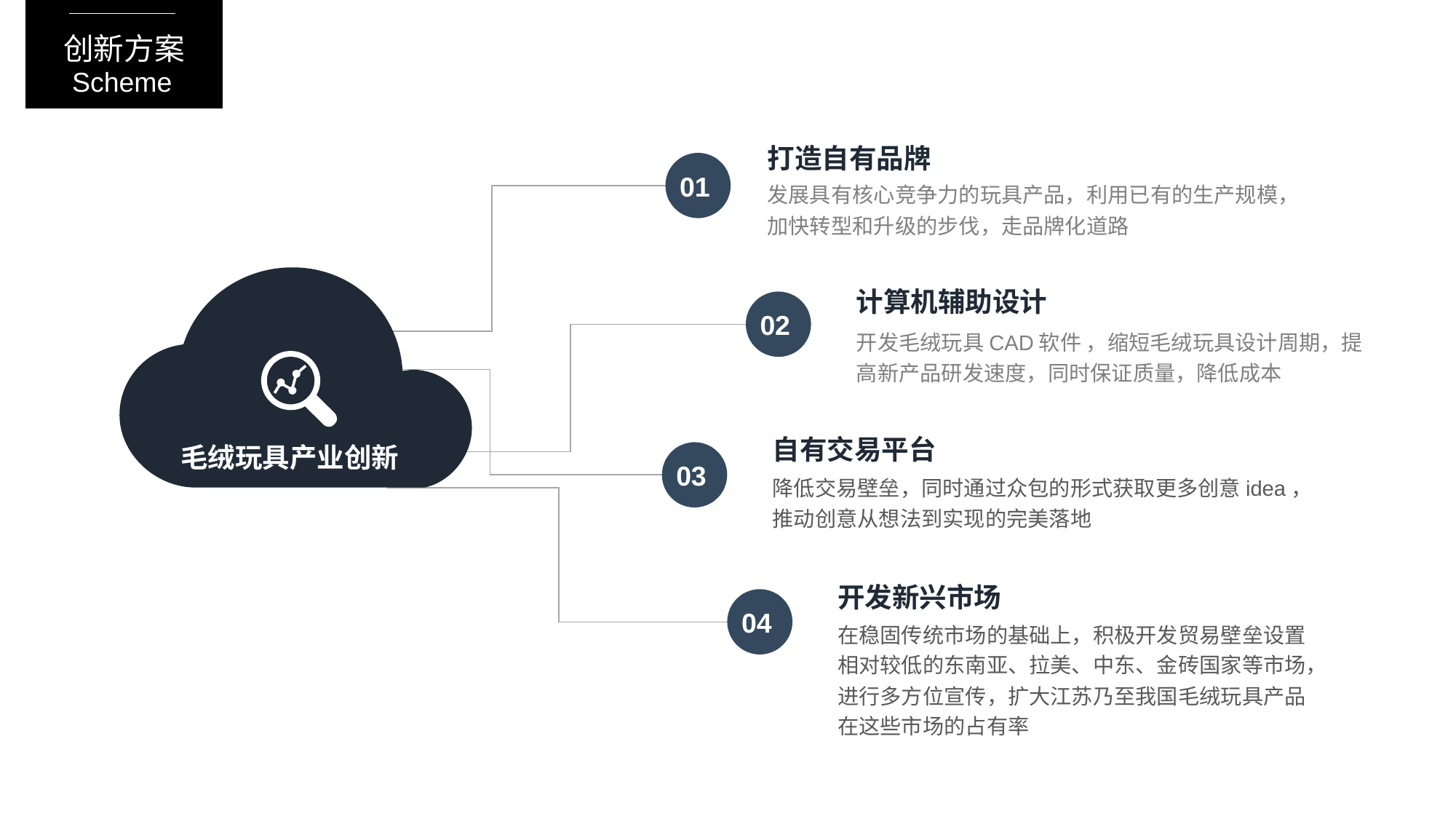

创新方案
Scheme
打造自有品牌

01
发展具有核心竞争力的玩具产品，利用已有的生产规模，加快转型和升级的步伐，走品牌化道路

计算机辅助设计

02
开发毛绒玩具CAD软件 ，缩短毛绒玩具设计周期，提高新产品研发速度，同时保证质量，降低成本

自有交易平台
毛绒玩具产业创新

03
降低交易壁垒，同时通过众包的形式获取更多创意idea，推动创意从想法到实现的完美落地
开发新兴市场

04
在稳固传统市场的基础上，积极开发贸易壁垒设置相对较低的东南亚、拉美、中东、金砖国家等市场，进行多方位宣传，扩大江苏乃至我国毛绒玩具产品在这些市场的占有率